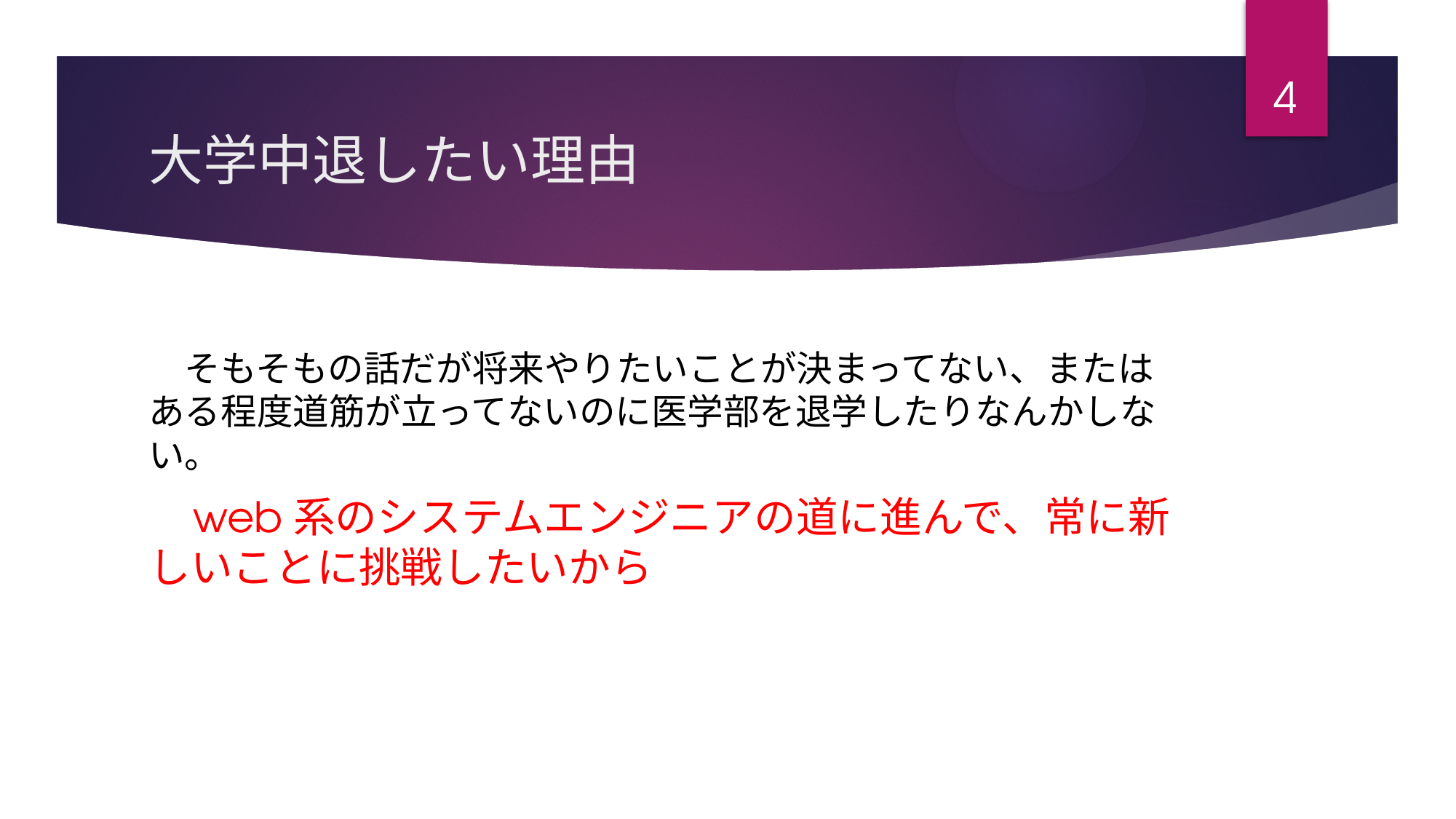

4
# 大学中退したい理由
　そもそもの話だが将来やりたいことが決まってない、またはある程度道筋が立ってないのに医学部を退学したりなんかしない。
　web系のシステムエンジニアの道に進んで、常に新しいことに挑戦したいから